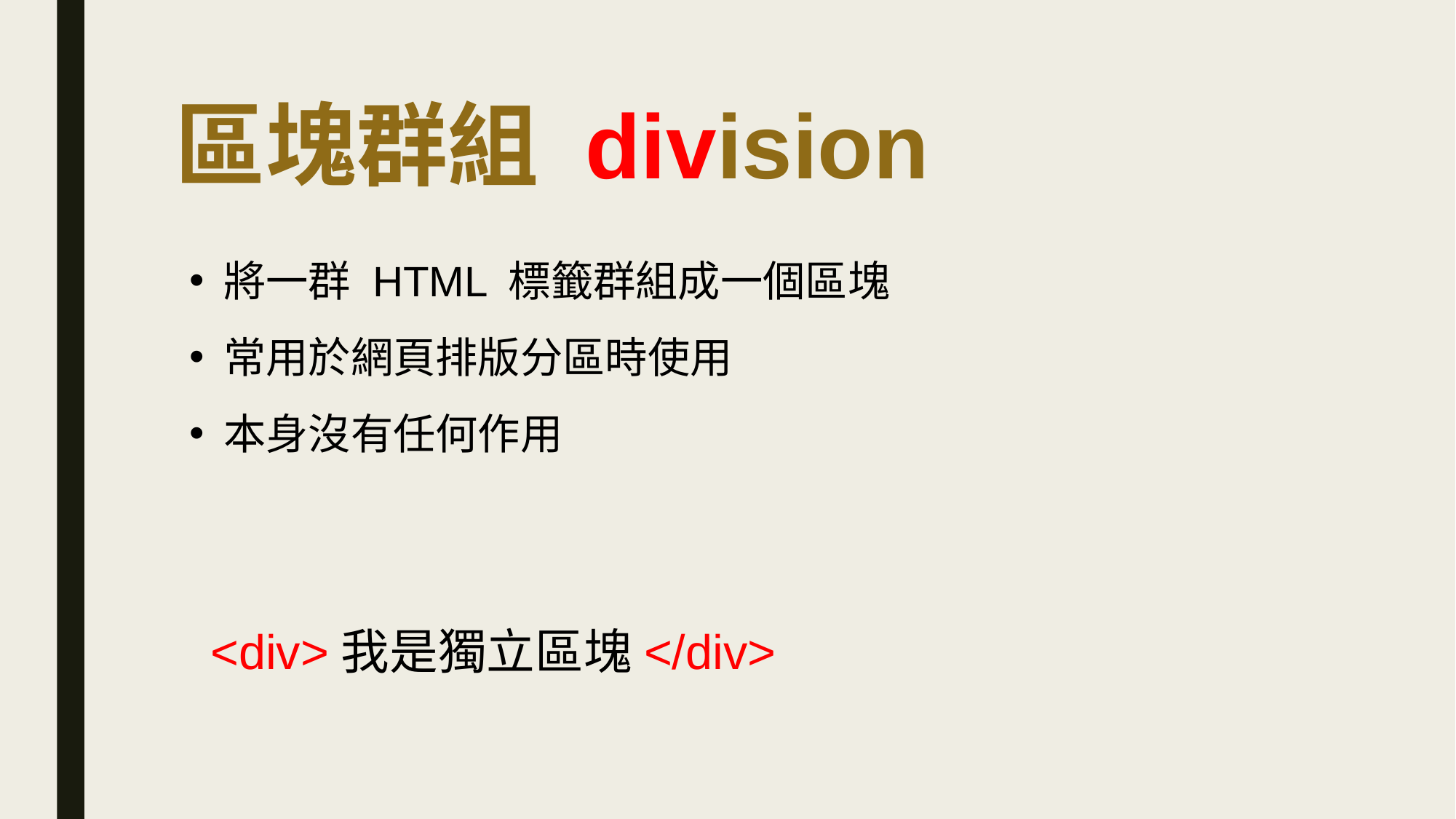

區塊群組 division
將一群 HTML 標籤群組成一個區塊
常用於網頁排版分區時使用
本身沒有任何作用
<div>我是獨立區塊</div>